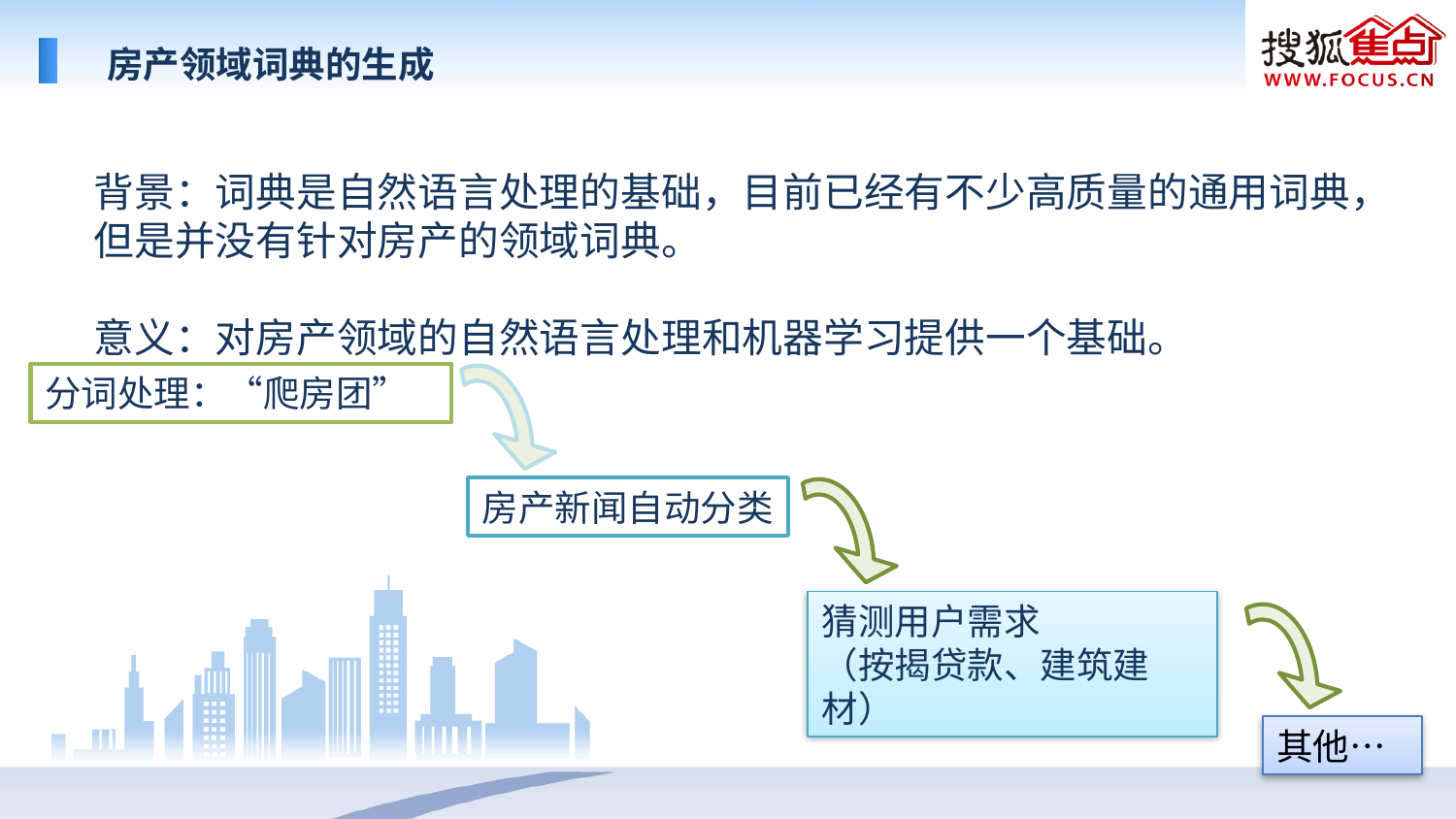

房产领域词典的生成
背景：词典是自然语言处理的基础，目前已经有不少高质量的通用词典，但是并没有针对房产的领域词典。

意义：对房产领域的自然语言处理和机器学习提供一个基础。

分词处理：“爬房团”

房产新闻自动分类

猜测用户需求
（按揭贷款、建筑建材）
其他…